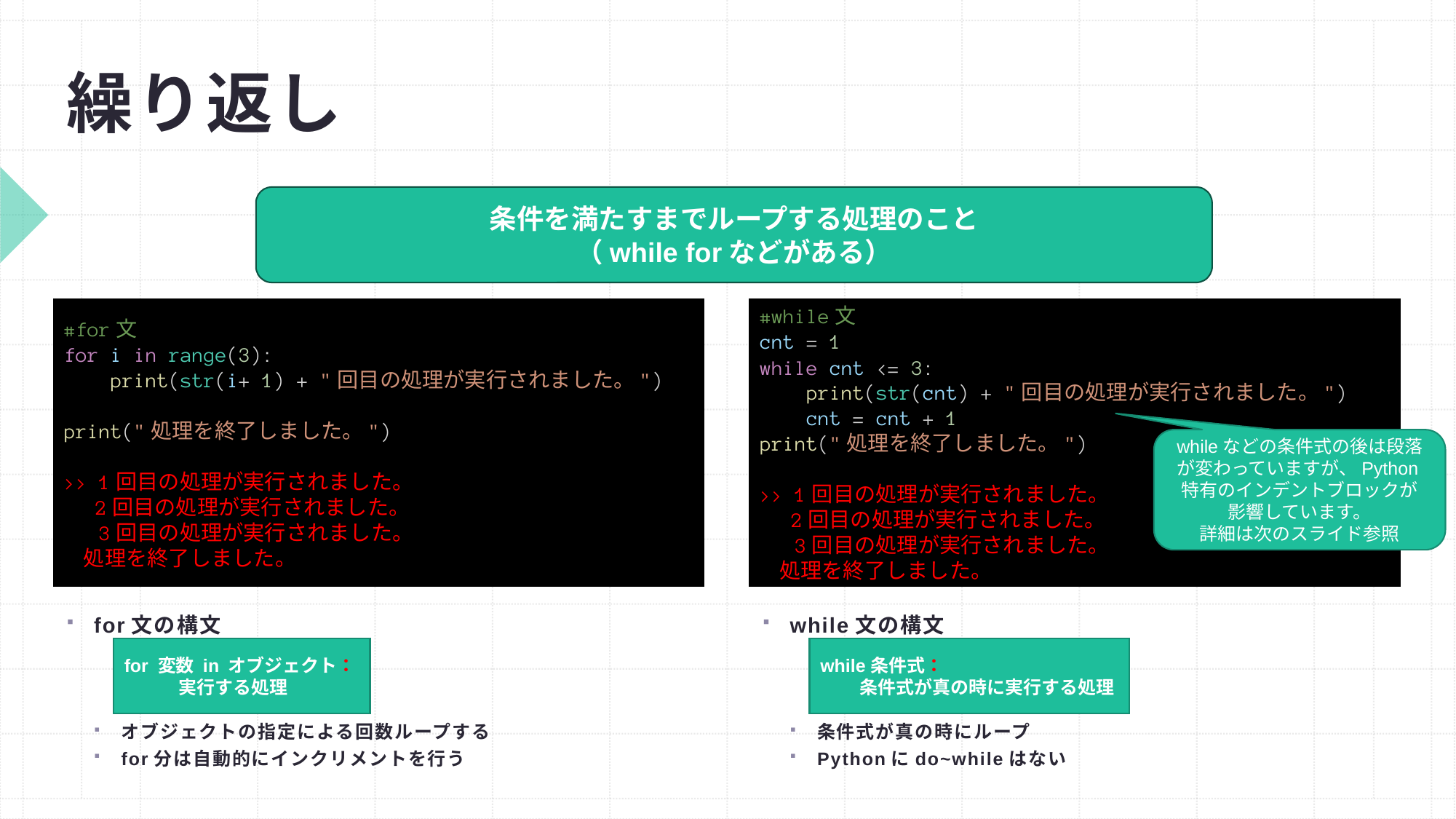

# 繰り返し
条件を満たすまでループする処理のこと
（while forなどがある）
#for文
for i in range(3):
    print(str(i+ 1) + "回目の処理が実行されました。")

print("処理を終了しました。")

>> 1回目の処理が実行されました。
　 2回目の処理が実行されました。
   3回目の処理が実行されました。
   処理を終了しました。
#while文
cnt = 1
while cnt <= 3:
    print(str(cnt) + "回目の処理が実行されました。")
    cnt = cnt + 1
print("処理を終了しました。")

>> 1回目の処理が実行されました。
　 2回目の処理が実行されました。
   3回目の処理が実行されました。
   処理を終了しました。
whileなどの条件式の後は段落が変わっていますが、Python特有のインデントブロックが
影響しています。
詳細は次のスライド参照
for文の構文

オブジェクトの指定による回数ループする
for分は自動的にインクリメントを行う

while文の構文

条件式が真の時にループ
Pythonにdo~whileはない
for 変数 in オブジェクト：
　　　実行する処理
while条件式：
    　条件式が真の時に実行する処理